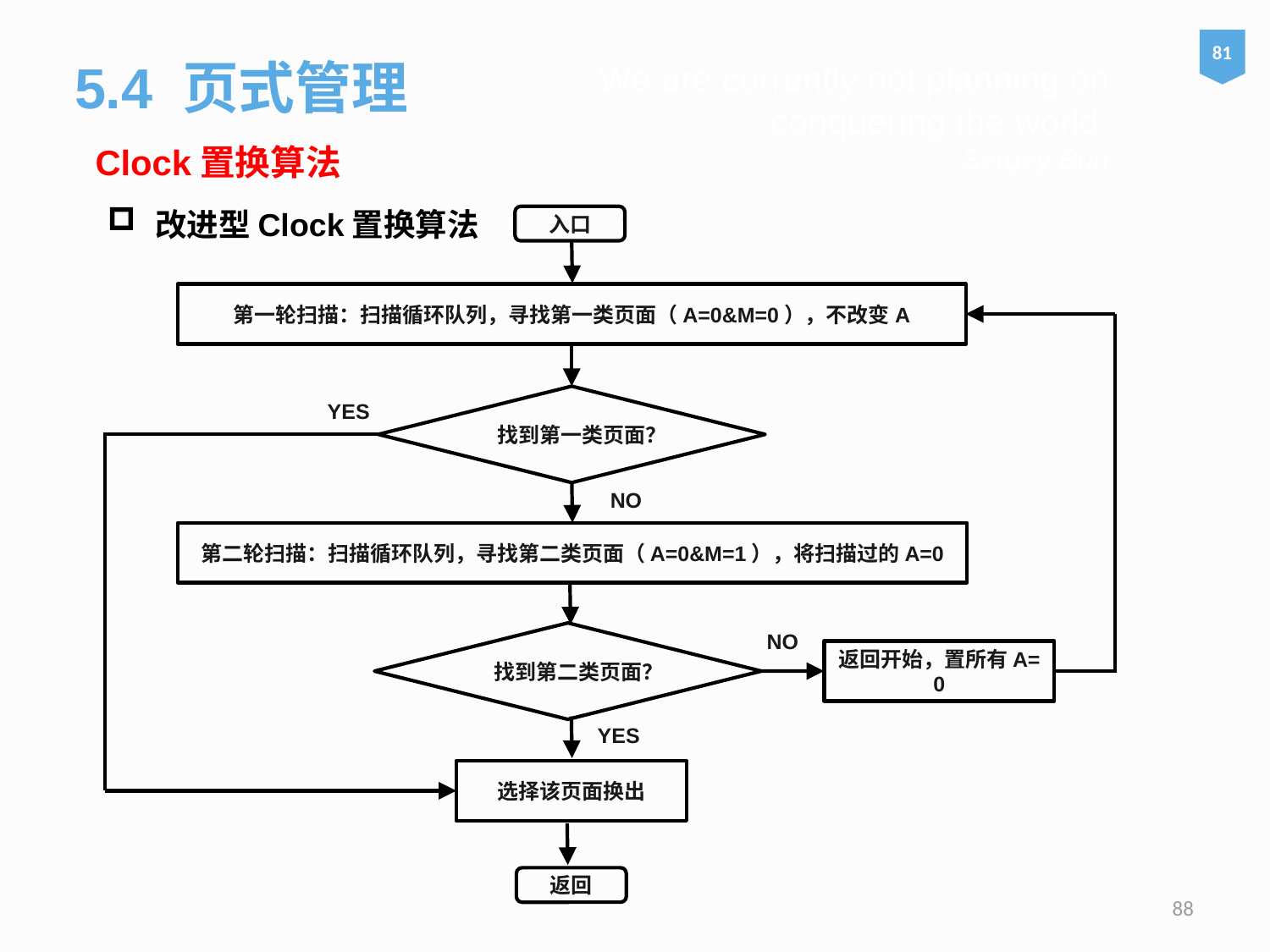

5.4 页式管理
81
# We are currently not planning on conquering the world. – Sergey Brin
    Clock置换算法
改进型Clock置换算法

入口
第一轮扫描：扫描循环队列，寻找第一类页面（A=0&M=0），不改变A
找到第一类页面？
YES
NO
第二轮扫描：扫描循环队列，寻找第二类页面（A=0&M=1），将扫描过的A=0
NO
找到第二类页面？
返回开始，置所有A= 0
YES
选择该页面换出
返回
88